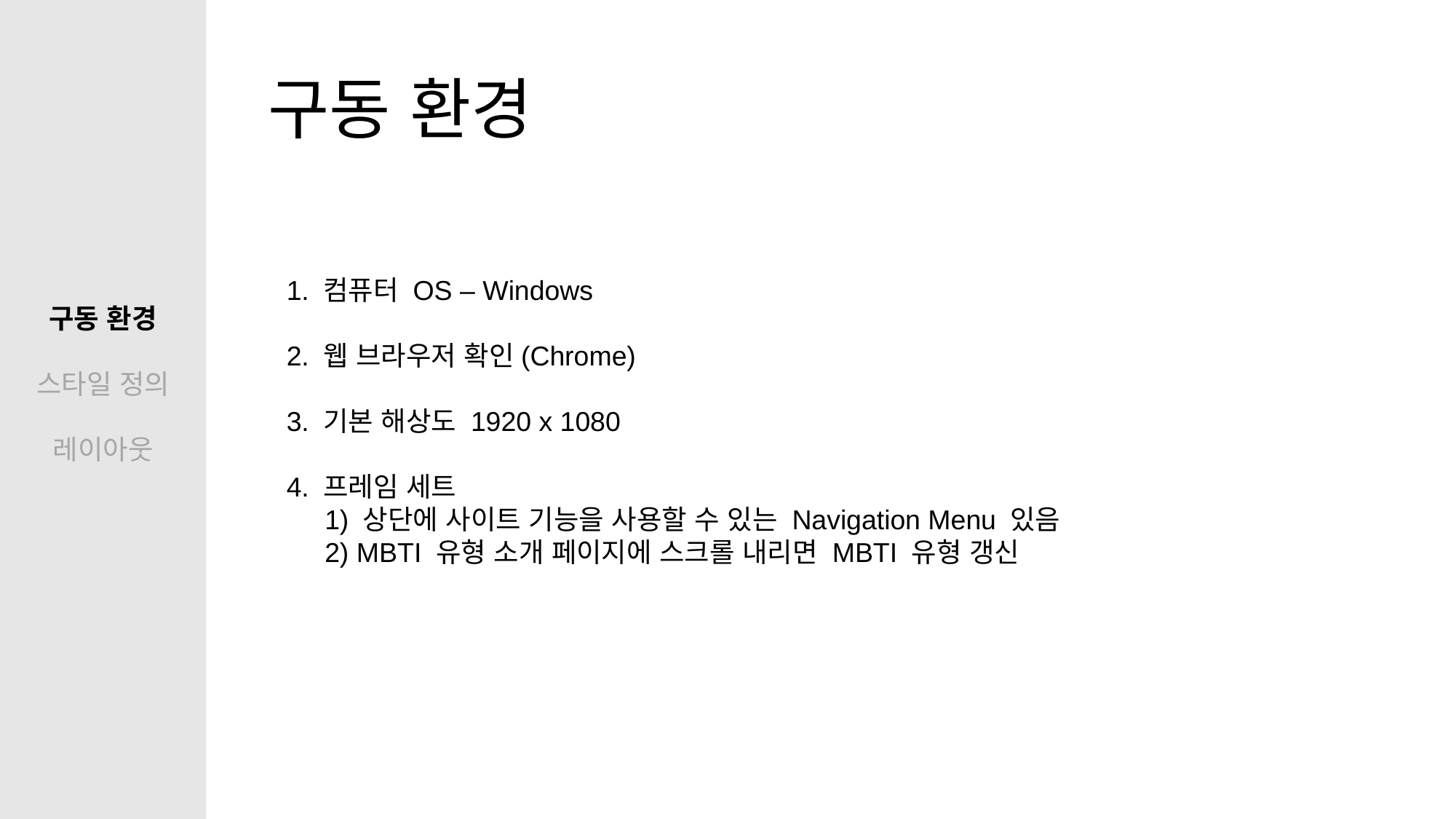

# 구동 환경
1. 컴퓨터 OS – Windows

2. 웹 브라우저 확인(Chrome)

3. 기본 해상도 1920 x 1080

4. 프레임 세트
     1) 상단에 사이트 기능을 사용할 수 있는 Navigation Menu 있음
     2) MBTI 유형 소개 페이지에 스크롤 내리면 MBTI 유형 갱신

구동 환경

스타일 정의

레이아웃